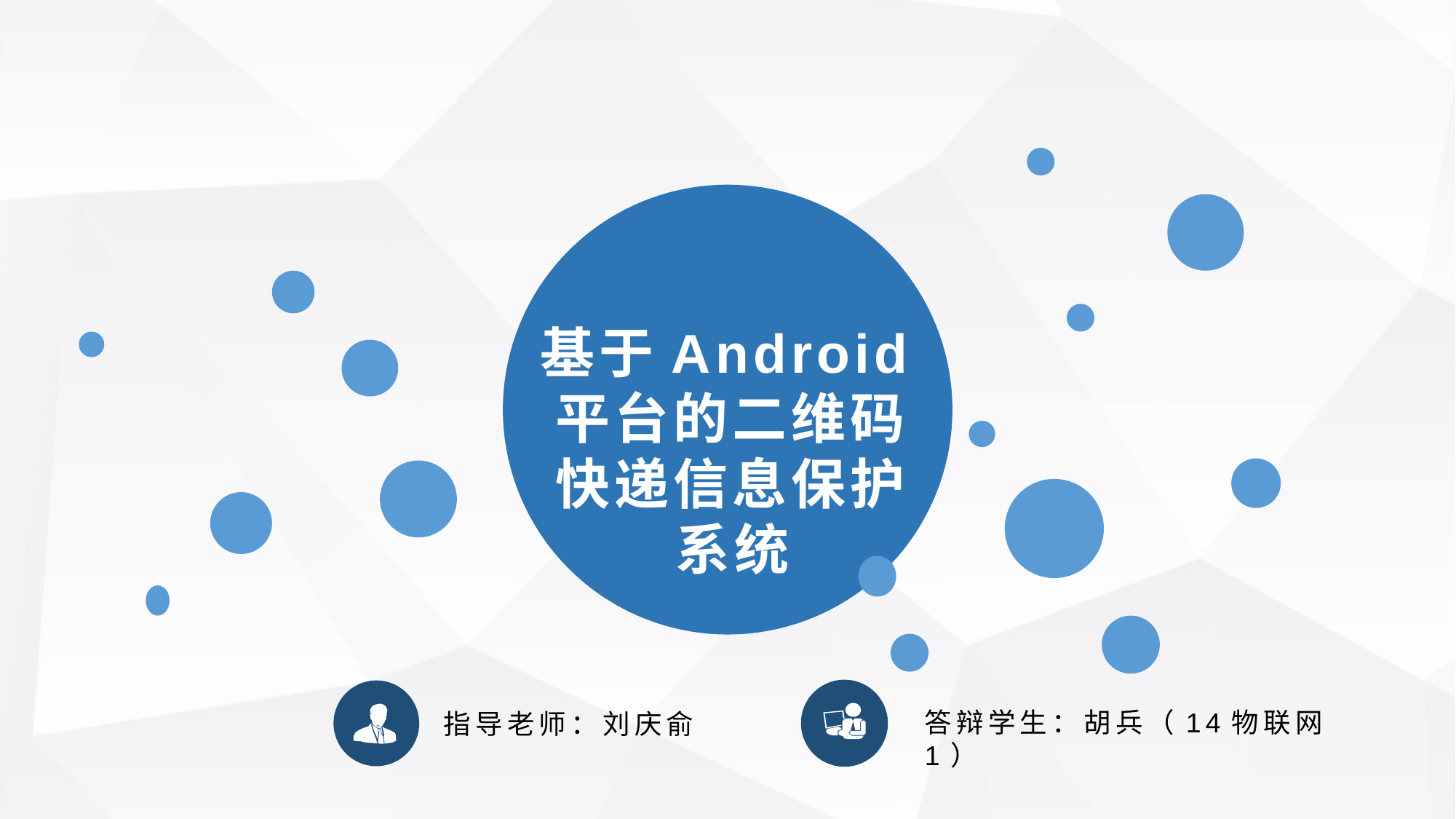

基于Android平台的二维码快递信息保护系统

答辩学生：胡兵（14物联网1）
指导老师：刘庆俞